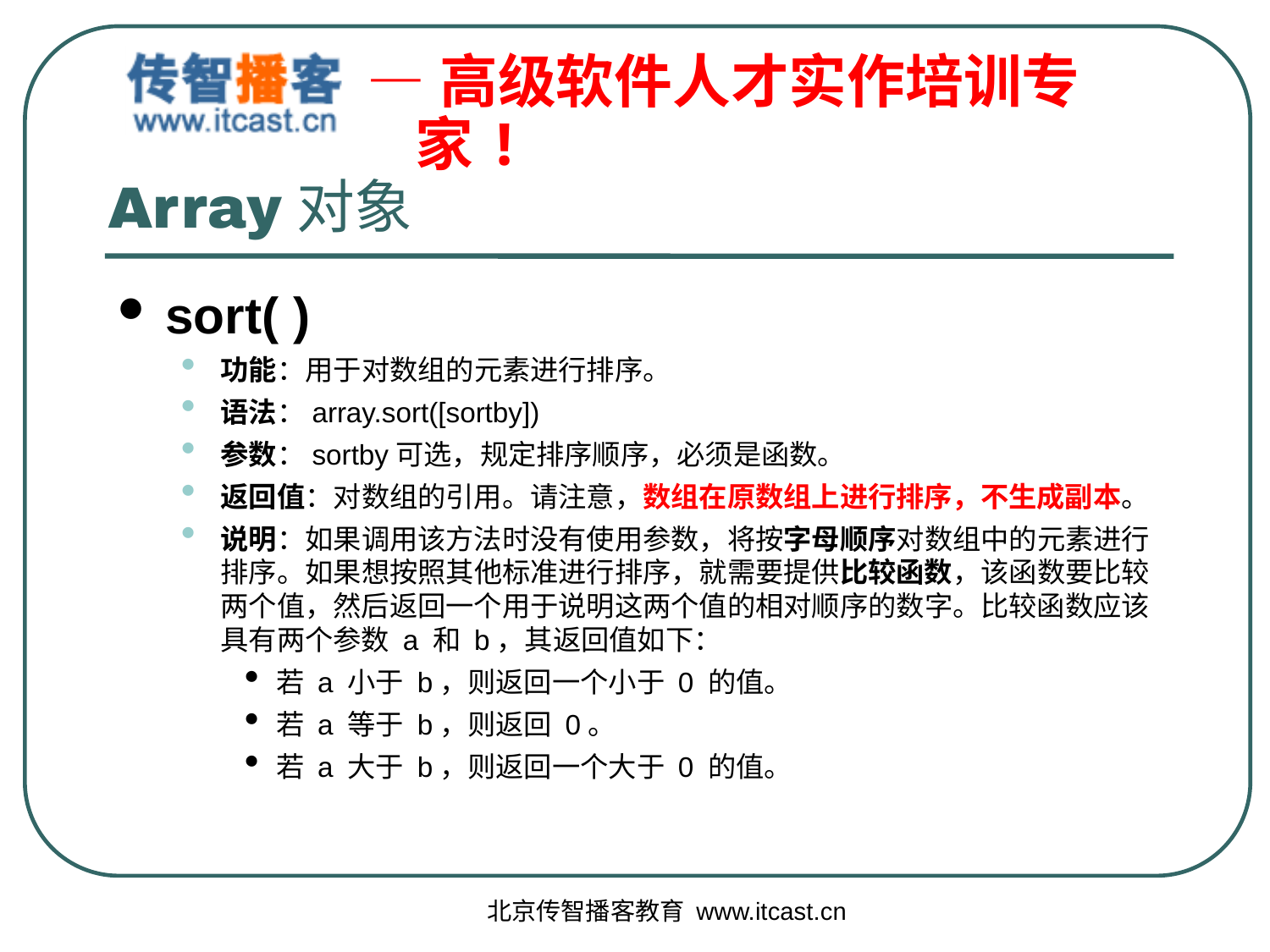

# Array对象
sort( )
功能：用于对数组的元素进行排序。
语法：array.sort([sortby])
参数：sortby可选，规定排序顺序，必须是函数。
返回值：对数组的引用。请注意，数组在原数组上进行排序，不生成副本。
说明：如果调用该方法时没有使用参数，将按字母顺序对数组中的元素进行排序。如果想按照其他标准进行排序，就需要提供比较函数，该函数要比较两个值，然后返回一个用于说明这两个值的相对顺序的数字。比较函数应该具有两个参数 a 和 b，其返回值如下：
若 a 小于 b，则返回一个小于 0 的值。
若 a 等于 b，则返回 0。
若 a 大于 b，则返回一个大于 0 的值。